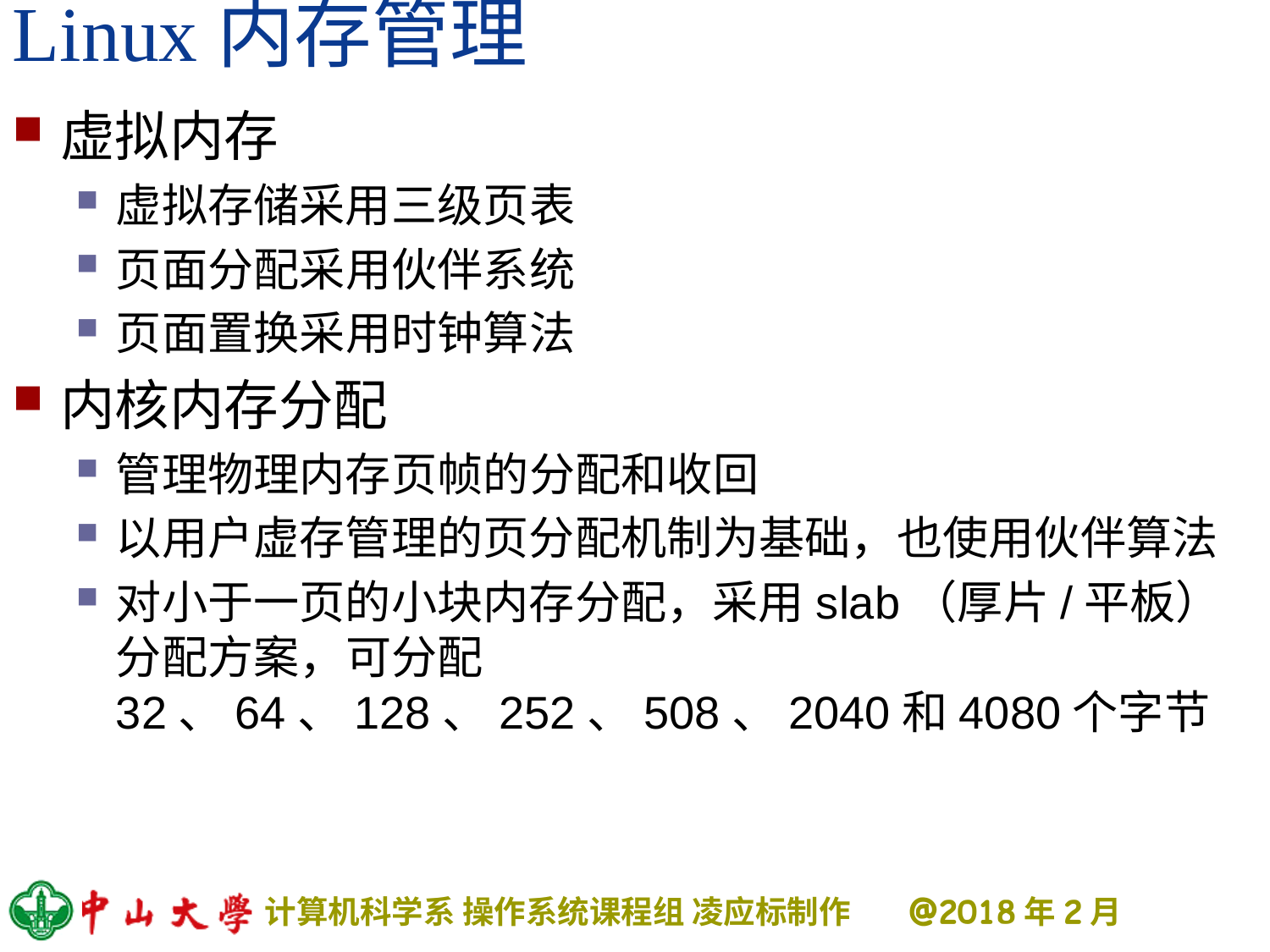

# Linux内存管理
虚拟内存
虚拟存储采用三级页表
页面分配采用伙伴系统
页面置换采用时钟算法
内核内存分配
管理物理内存页帧的分配和收回
以用户虚存管理的页分配机制为基础，也使用伙伴算法
对小于一页的小块内存分配，采用slab（厚片/平板）分配方案，可分配32、64、128、252、508、2040和4080个字节